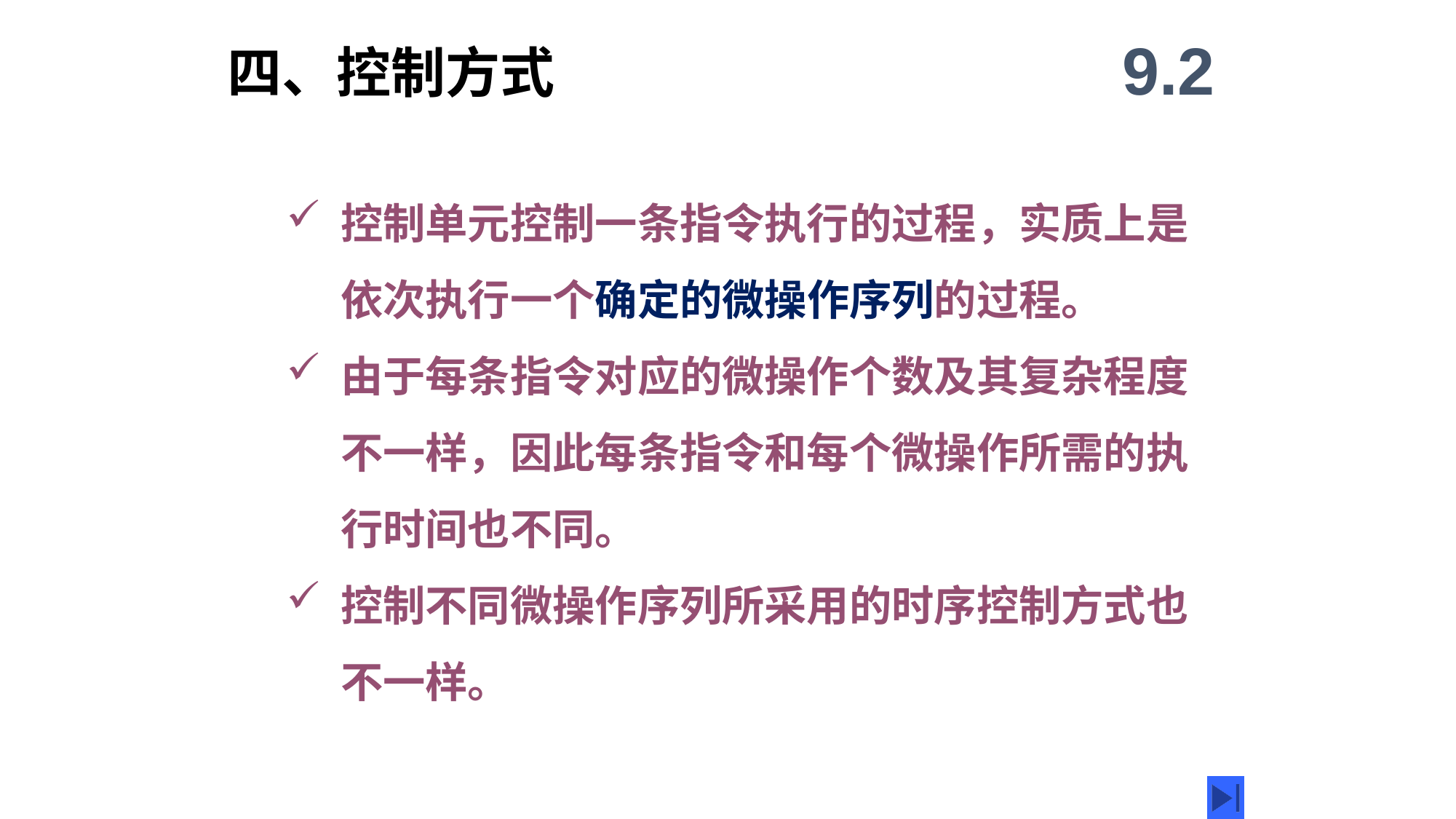

9.2
四、控制方式
控制单元控制一条指令执行的过程，实质上是依次执行一个确定的微操作序列的过程。
由于每条指令对应的微操作个数及其复杂程度不一样，因此每条指令和每个微操作所需的执行时间也不同。
控制不同微操作序列所采用的时序控制方式也不一样。